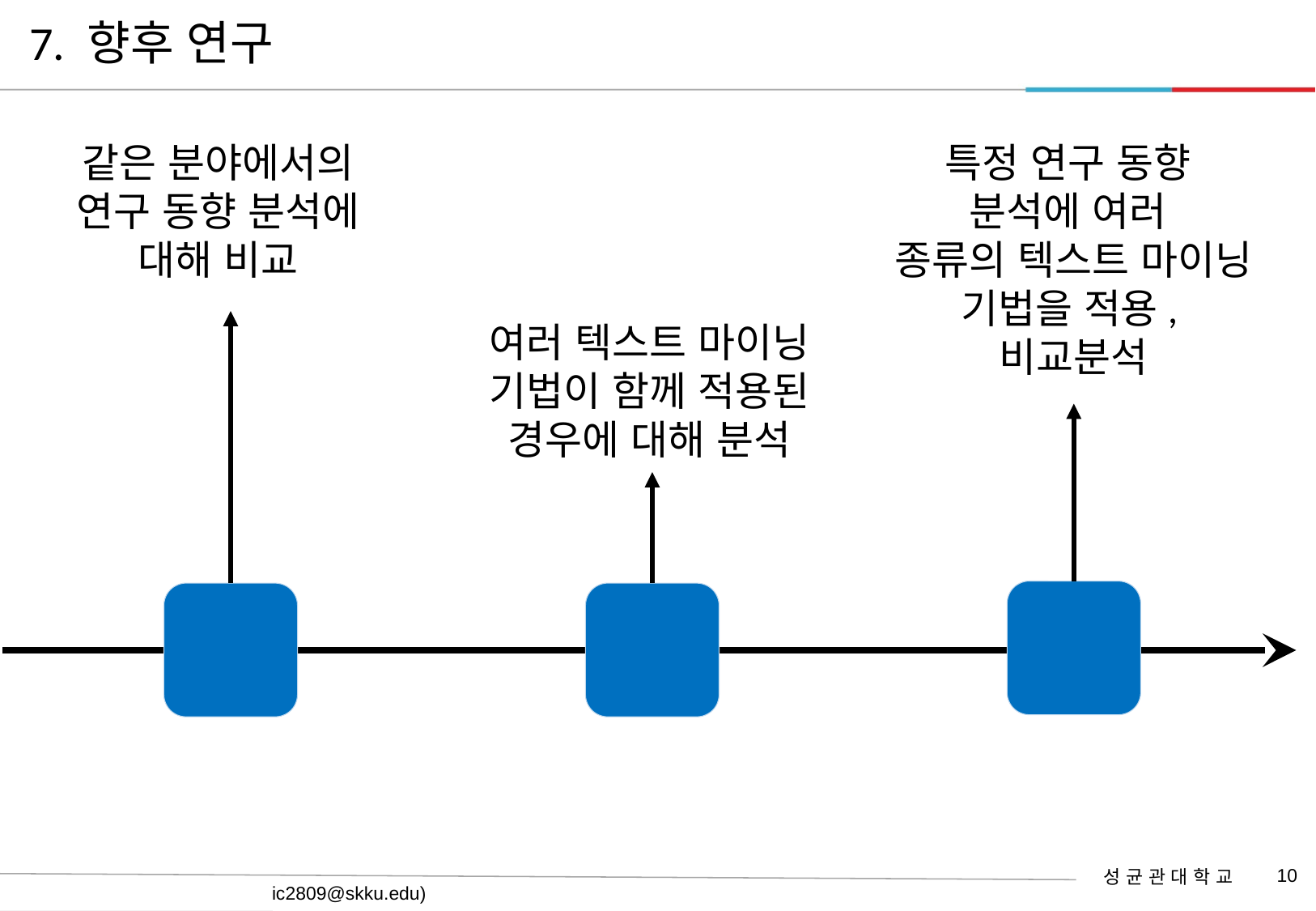

# 7. 향후 연구
같은 분야에서의 연구 동향 분석에 대해 비교
특정 연구 동향
분석에 여러
종류의 텍스트 마이닝 기법을 적용,
비교분석
여러 텍스트 마이닝 기법이 함께 적용된 경우에 대해 분석

10